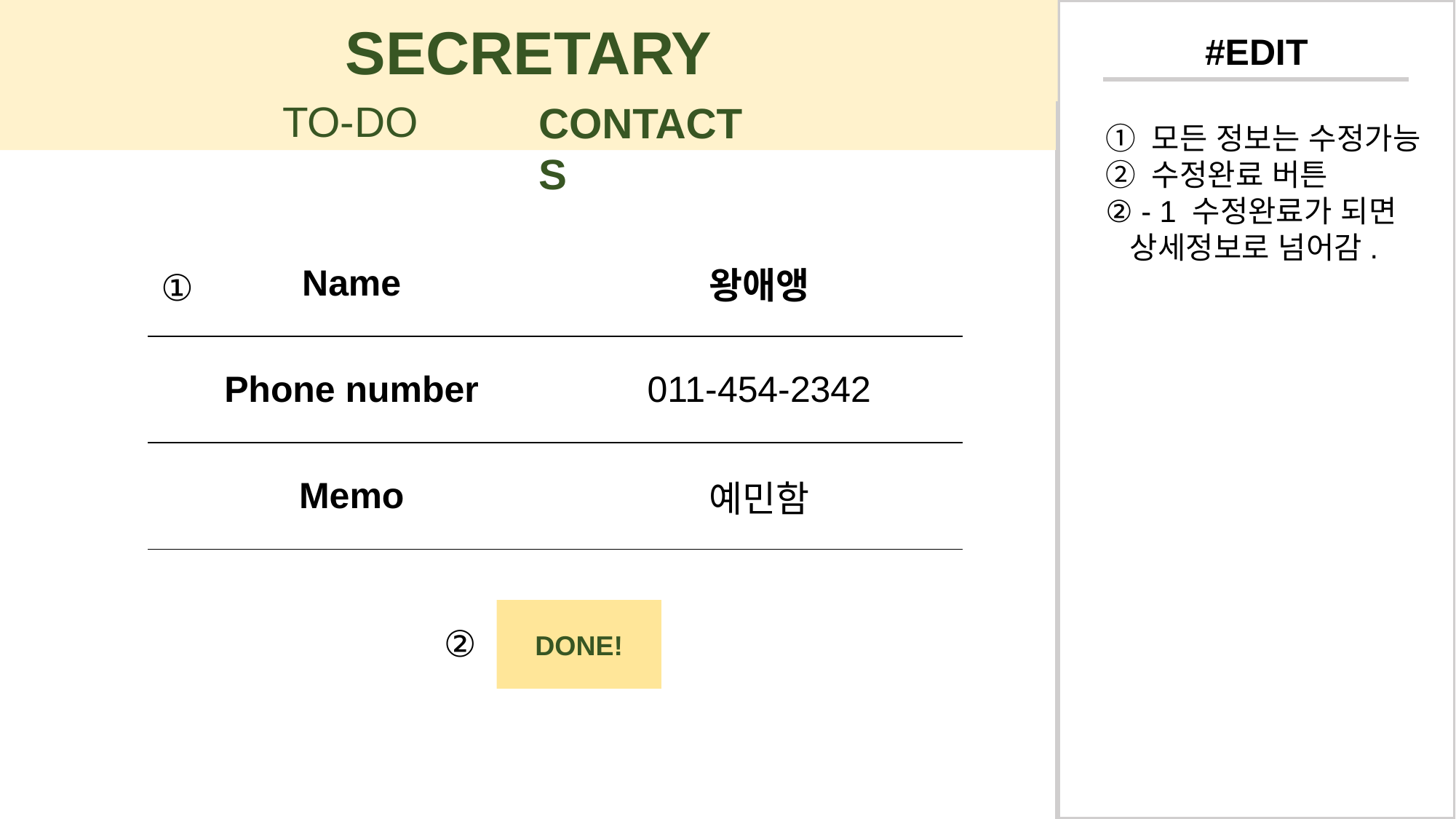

#EDIT

TO-DO
CONTACTS
① 모든 정보는 수정가능
② 수정완료 버튼
② - 1 수정완료가 되면
  상세정보로 넘어감.
| Name | 왕애앵 |
| --- | --- |
| Phone number | 011-454-2342 |
| Memo | 예민함 |
①
DONE!
②